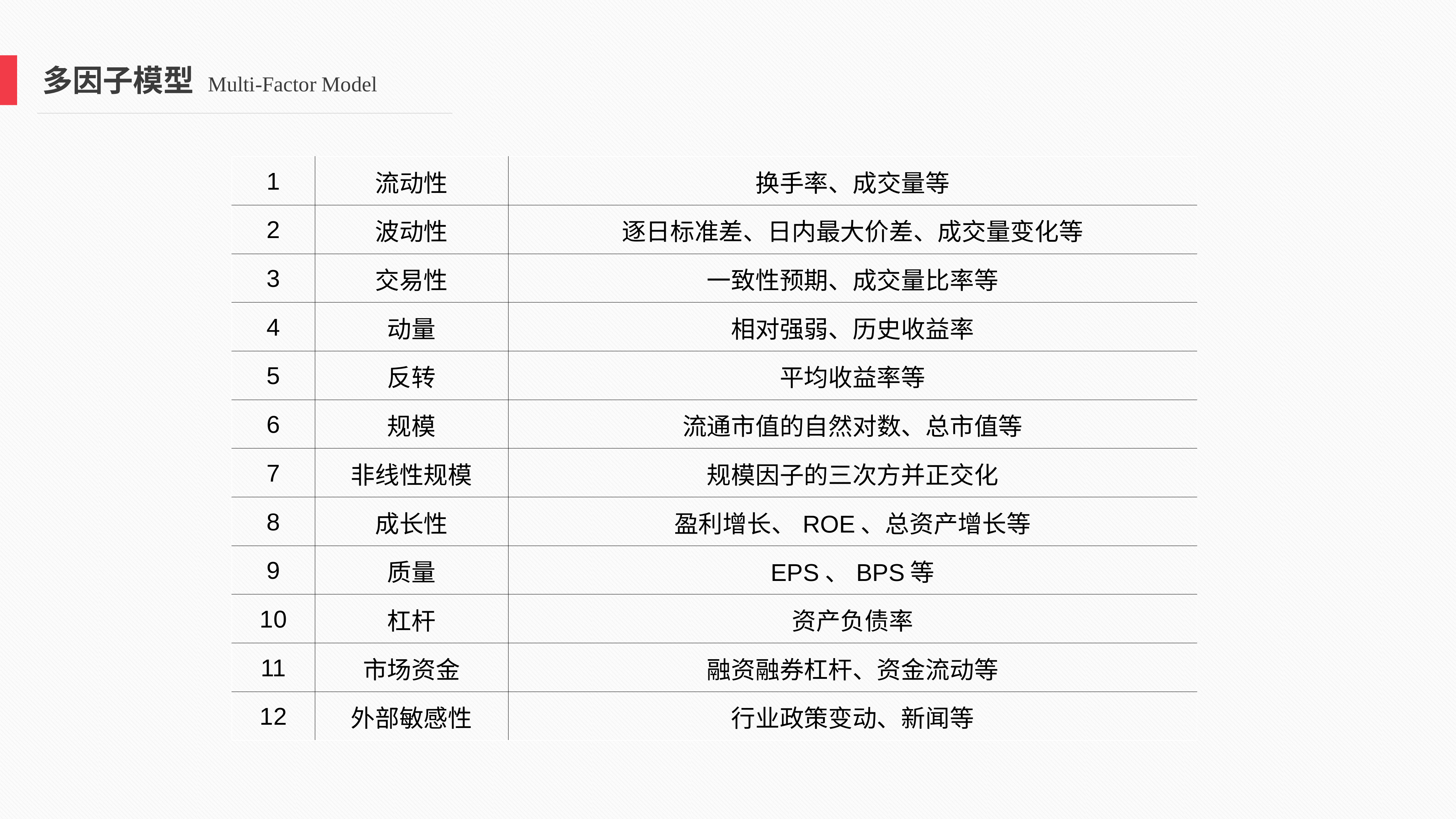

多因子模型 Multi-Factor Model
| 1 | 流动性 | 换手率、成交量等 |
| --- | --- | --- |
| 2 | 波动性 | 逐日标准差、日内最大价差、成交量变化等 |
| 3 | 交易性 | 一致性预期、成交量比率等 |
| 4 | 动量 | 相对强弱、历史收益率 |
| 5 | 反转 | 平均收益率等 |
| 6 | 规模 | 流通市值的自然对数、总市值等 |
| 7 | 非线性规模 | 规模因子的三次方并正交化 |
| 8 | 成长性 | 盈利增长、ROE、总资产增长等 |
| 9 | 质量 | EPS、BPS等 |
| 10 | 杠杆 | 资产负债率 |
| 11 | 市场资金 | 融资融券杠杆、资金流动等 |
| 12 | 外部敏感性 | 行业政策变动、新闻等 |